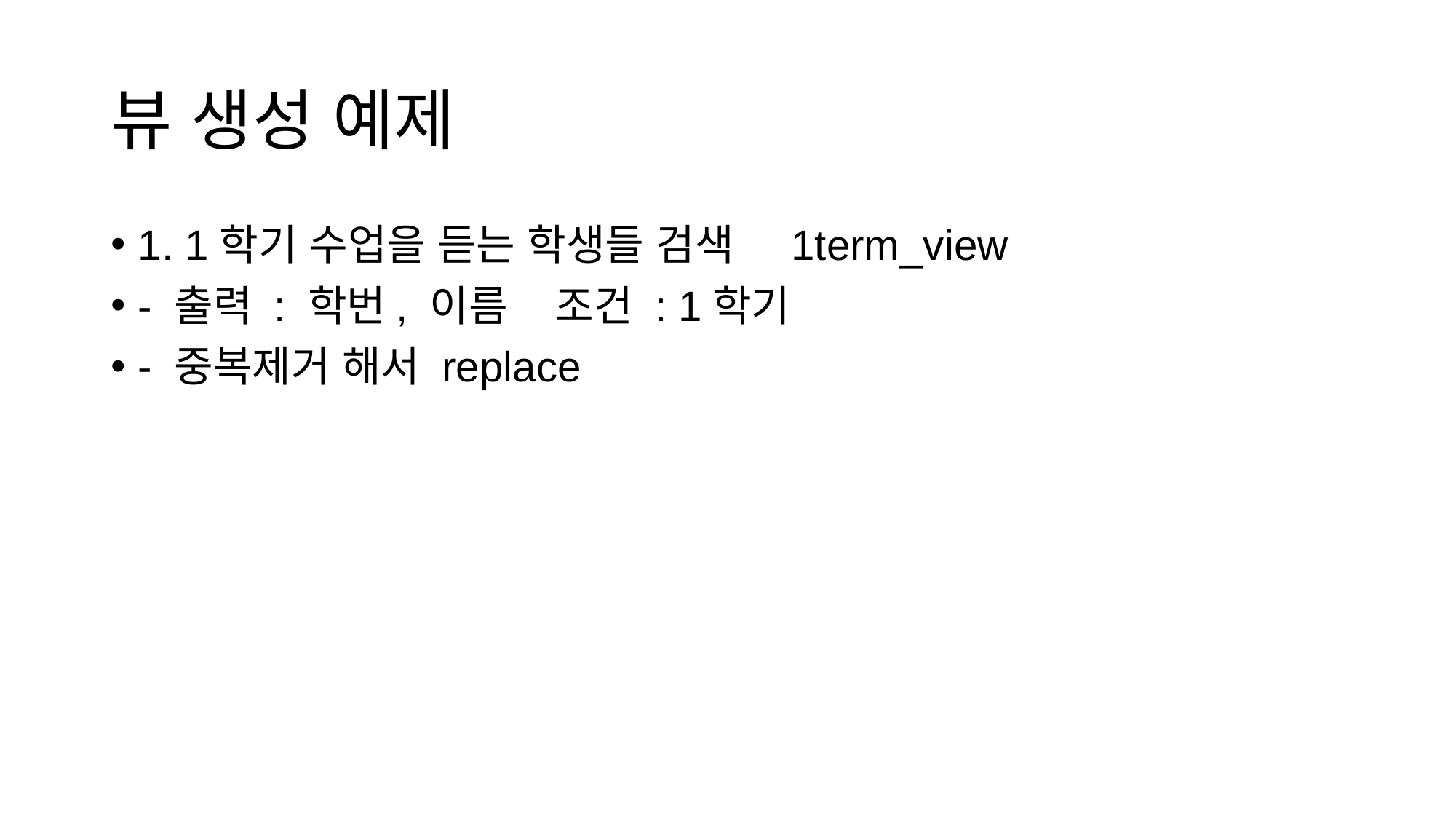

# 뷰 생성 예제
1. 1학기 수업을 듣는 학생들 검색    1term_view
- 출력 : 학번, 이름    조건 : 1학기
- 중복제거 해서 replace